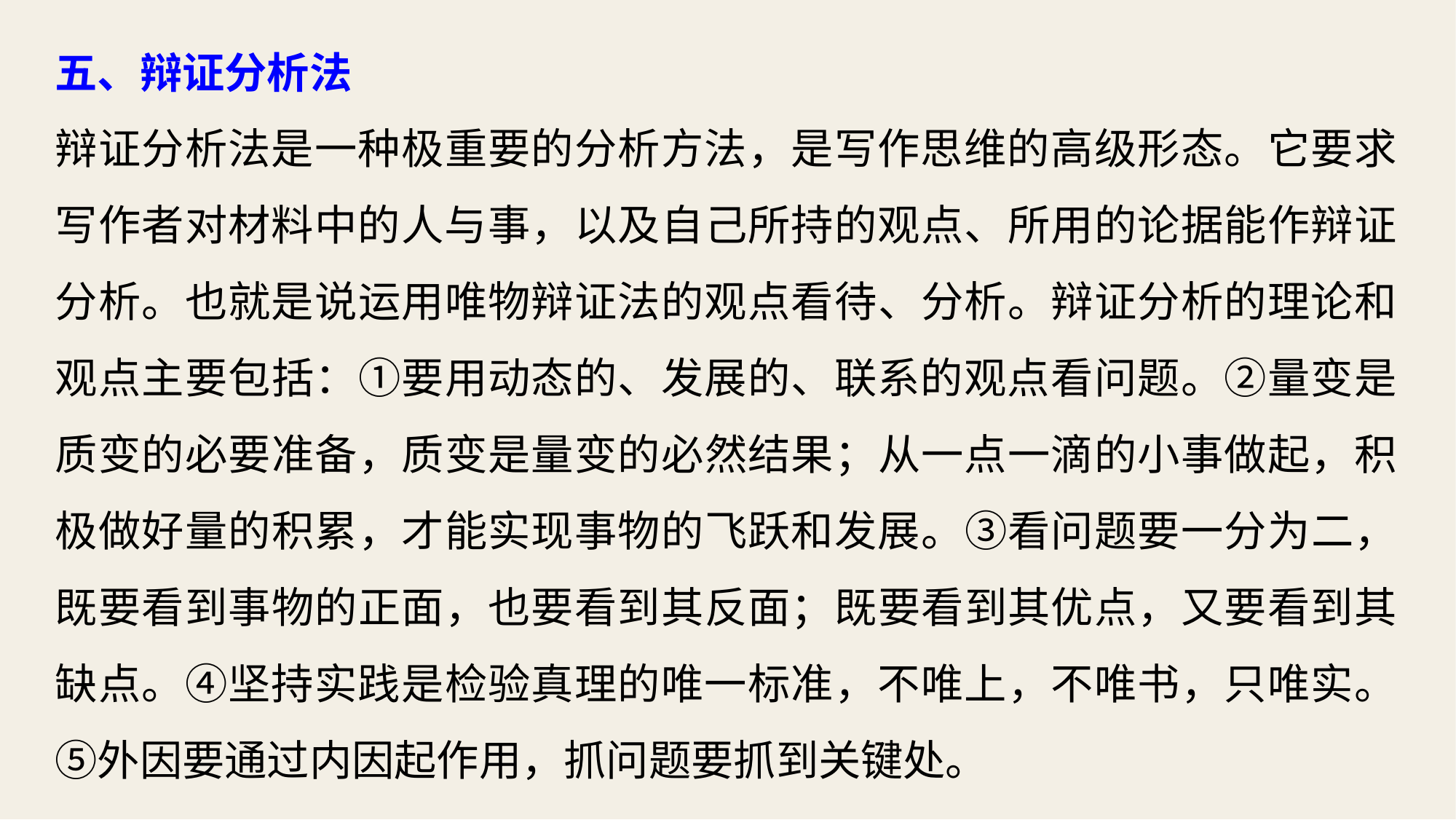

五、辩证分析法
辩证分析法是一种极重要的分析方法，是写作思维的高级形态。它要求写作者对材料中的人与事，以及自己所持的观点、所用的论据能作辩证分析。也就是说运用唯物辩证法的观点看待、分析。辩证分析的理论和观点主要包括：①要用动态的、发展的、联系的观点看问题。②量变是质变的必要准备，质变是量变的必然结果；从一点一滴的小事做起，积极做好量的积累，才能实现事物的飞跃和发展。③看问题要一分为二，既要看到事物的正面，也要看到其反面；既要看到其优点，又要看到其缺点。④坚持实践是检验真理的唯一标准，不唯上，不唯书，只唯实。⑤外因要通过内因起作用，抓问题要抓到关键处。